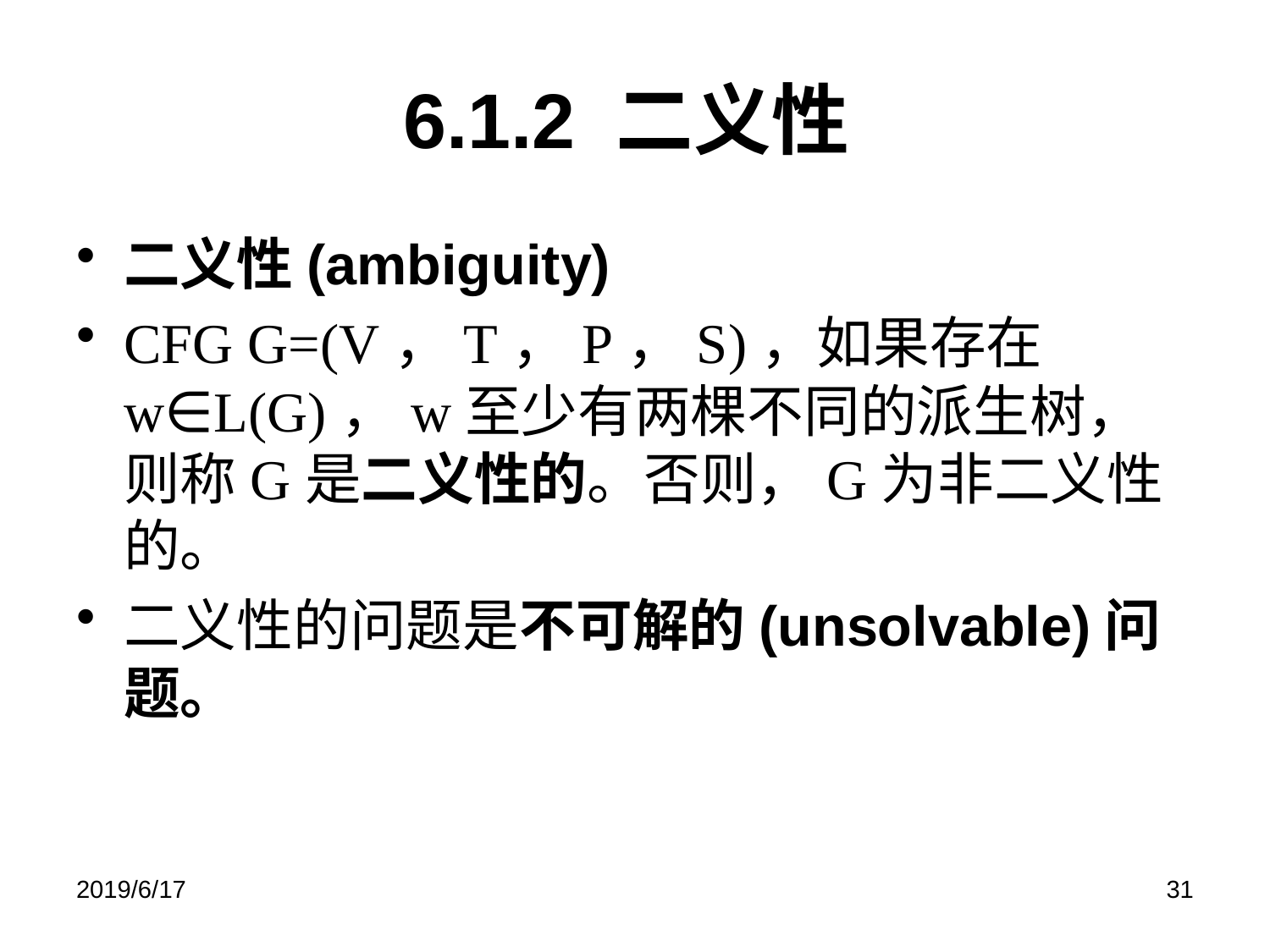

# 6.1.2 二义性
二义性(ambiguity)
CFG G=(V，T，P，S)，如果存在w∈L(G)，w至少有两棵不同的派生树，则称G是二义性的。否则，G为非二义性的。
二义性的问题是不可解的(unsolvable)问题。
2019/6/17
31